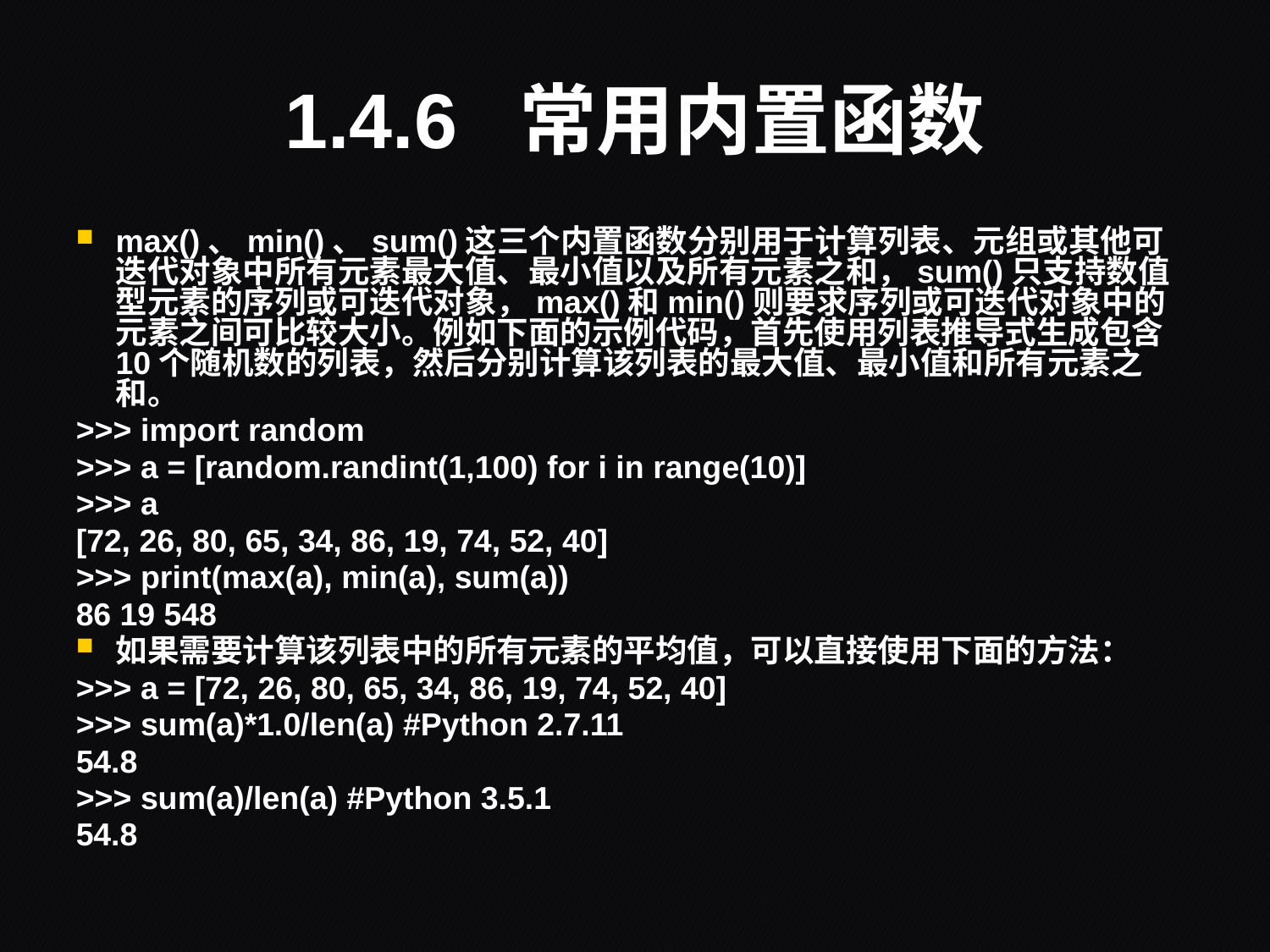

# 1.4.6  常用内置函数
max()、min()、sum()这三个内置函数分别用于计算列表、元组或其他可迭代对象中所有元素最大值、最小值以及所有元素之和，sum()只支持数值型元素的序列或可迭代对象，max()和min()则要求序列或可迭代对象中的元素之间可比较大小。例如下面的示例代码，首先使用列表推导式生成包含10个随机数的列表，然后分别计算该列表的最大值、最小值和所有元素之和。
>>> import random
>>> a = [random.randint(1,100) for i in range(10)]
>>> a
[72, 26, 80, 65, 34, 86, 19, 74, 52, 40]
>>> print(max(a), min(a), sum(a))
86 19 548
如果需要计算该列表中的所有元素的平均值，可以直接使用下面的方法：
>>> a = [72, 26, 80, 65, 34, 86, 19, 74, 52, 40]
>>> sum(a)*1.0/len(a) #Python 2.7.11
54.8
>>> sum(a)/len(a) #Python 3.5.1
54.8